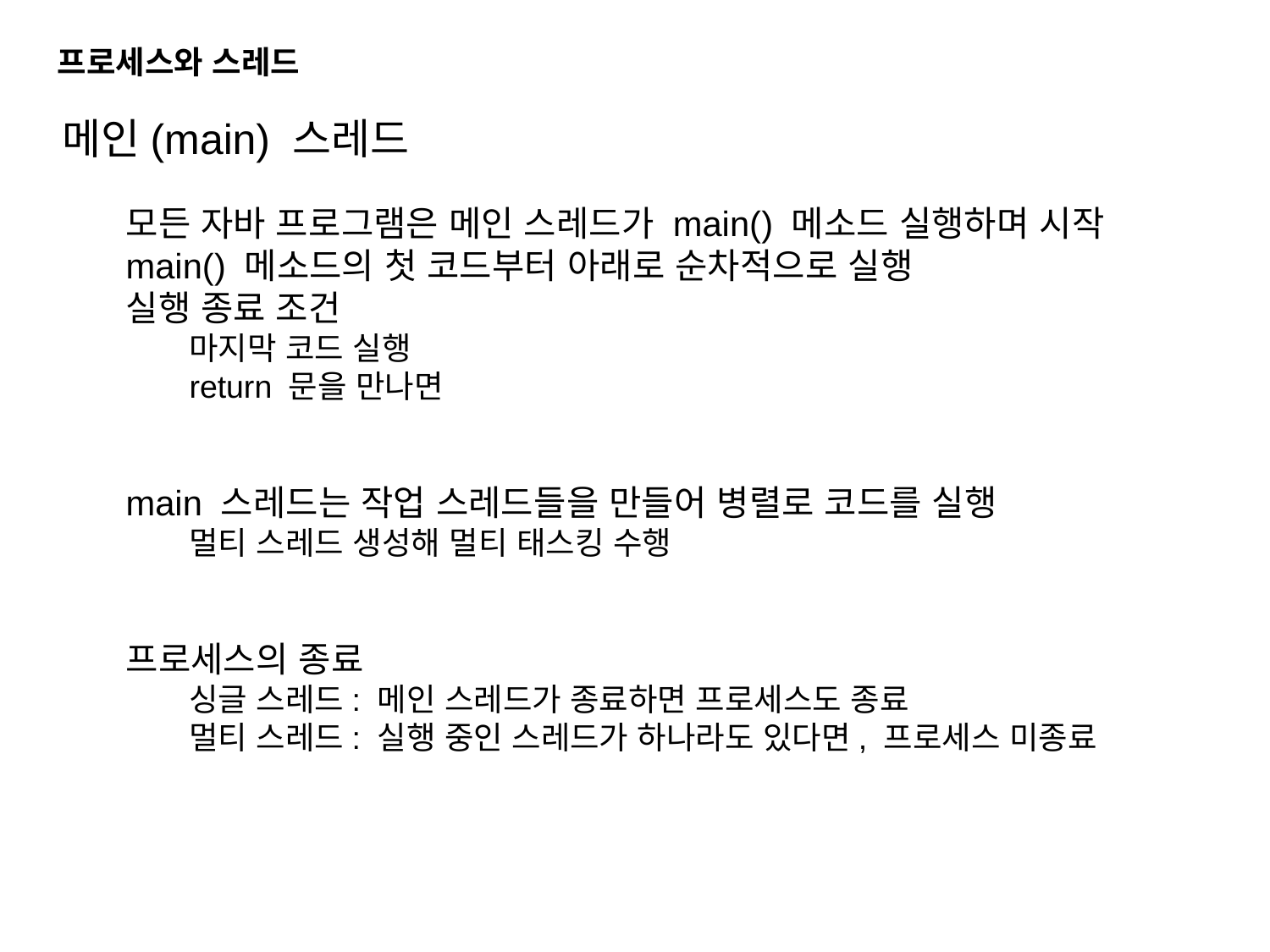

프로세스와 스레드
메인(main) 스레드

모든 자바 프로그램은 메인 스레드가 main() 메소드 실행하며 시작
main() 메소드의 첫 코드부터 아래로 순차적으로 실행
실행 종료 조건
마지막 코드 실행
return 문을 만나면

main 스레드는 작업 스레드들을 만들어 병렬로 코드를 실행
멀티 스레드 생성해 멀티 태스킹 수행

프로세스의 종료
싱글 스레드: 메인 스레드가 종료하면 프로세스도 종료
멀티 스레드: 실행 중인 스레드가 하나라도 있다면, 프로세스 미종료